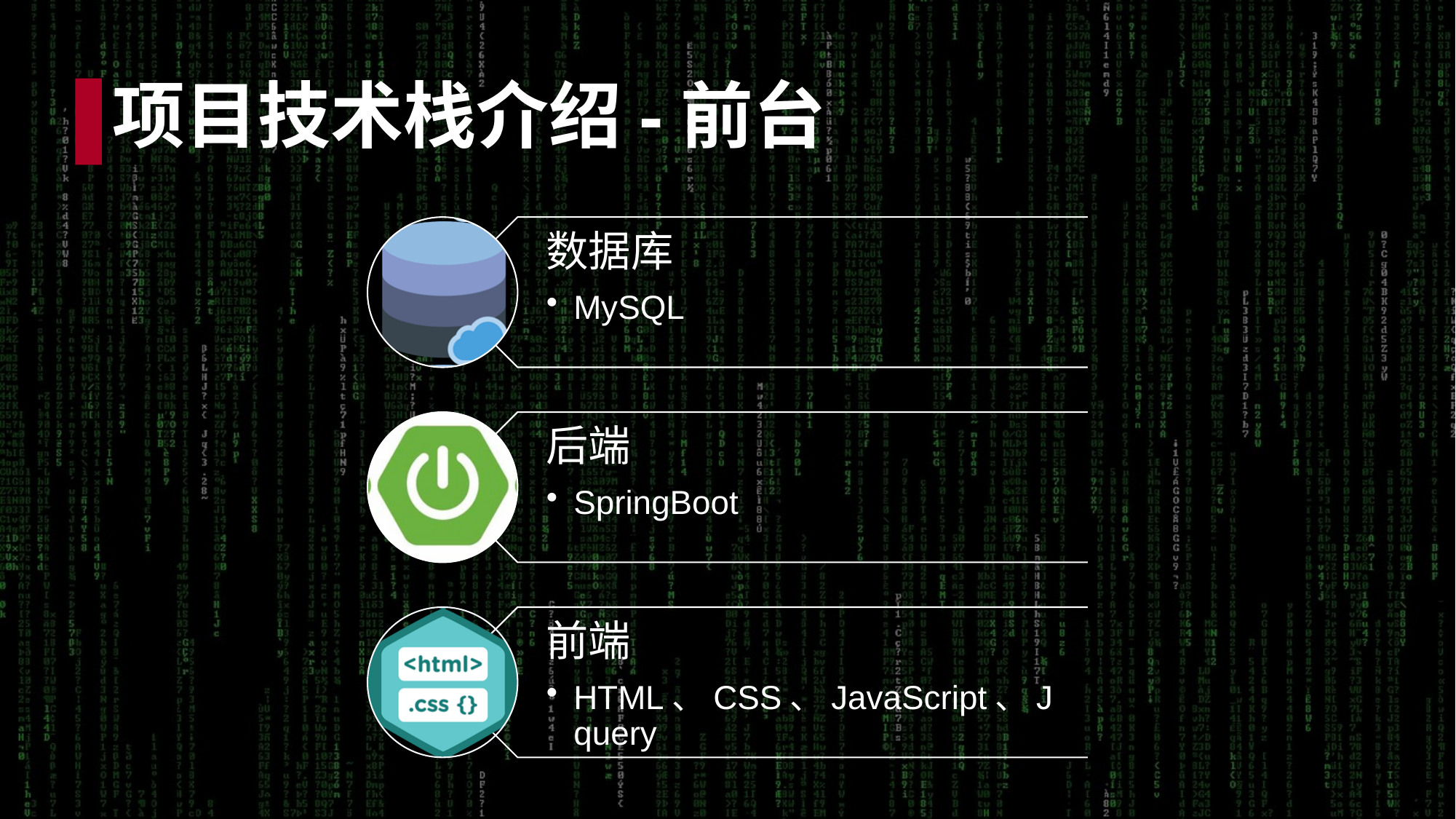

项目技术栈介绍-前台

数据库
MySQL

后端
SpringBoot

前端
HTML、CSS、JavaScript、Jquery